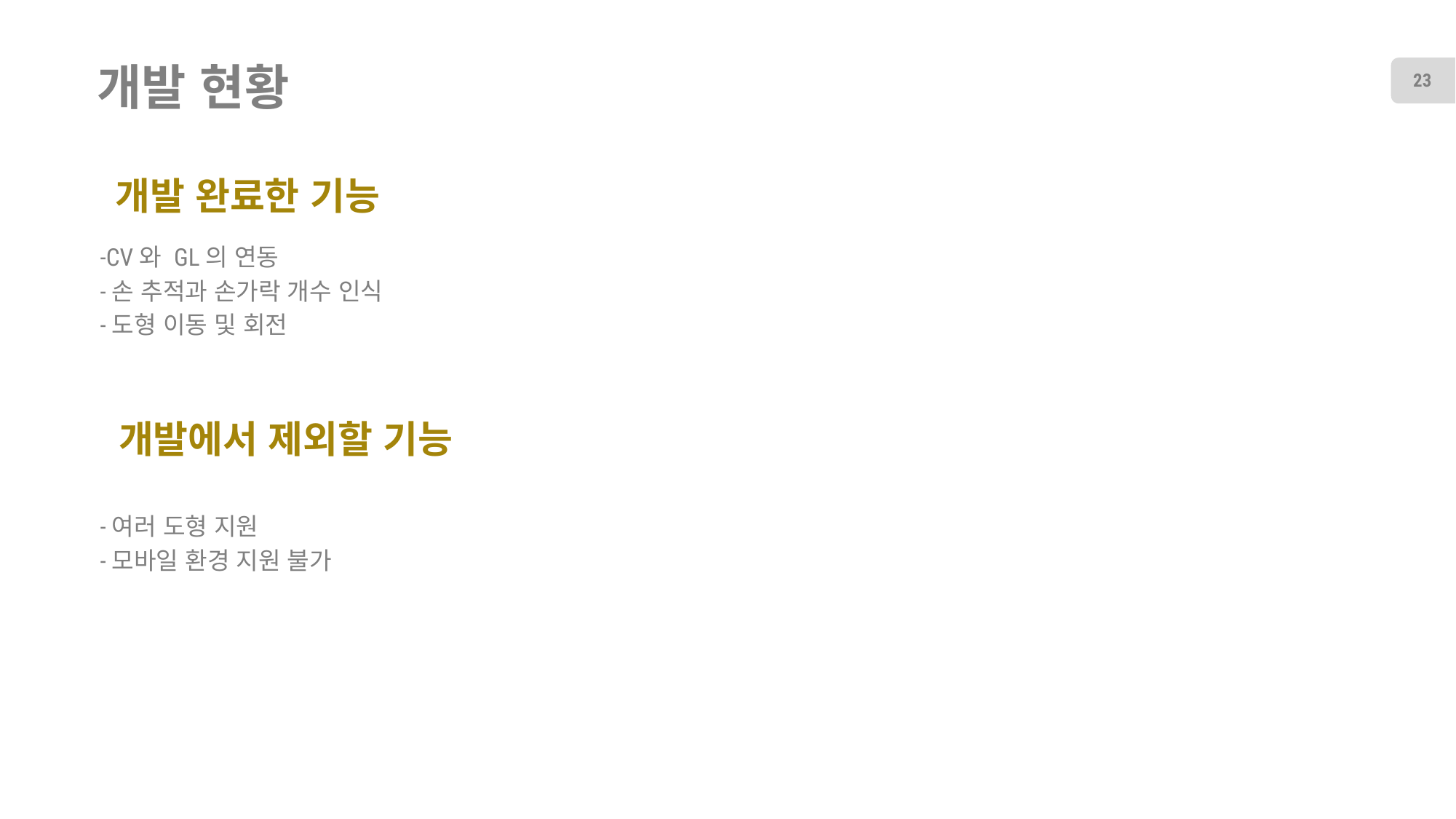

# 개발 현황
23

개발 완료한 기능
-CV와 GL의 연동
-손 추적과 손가락 개수 인식
-도형 이동 및 회전
개발에서 제외할 기능

-여러 도형 지원
-모바일 환경 지원 불가